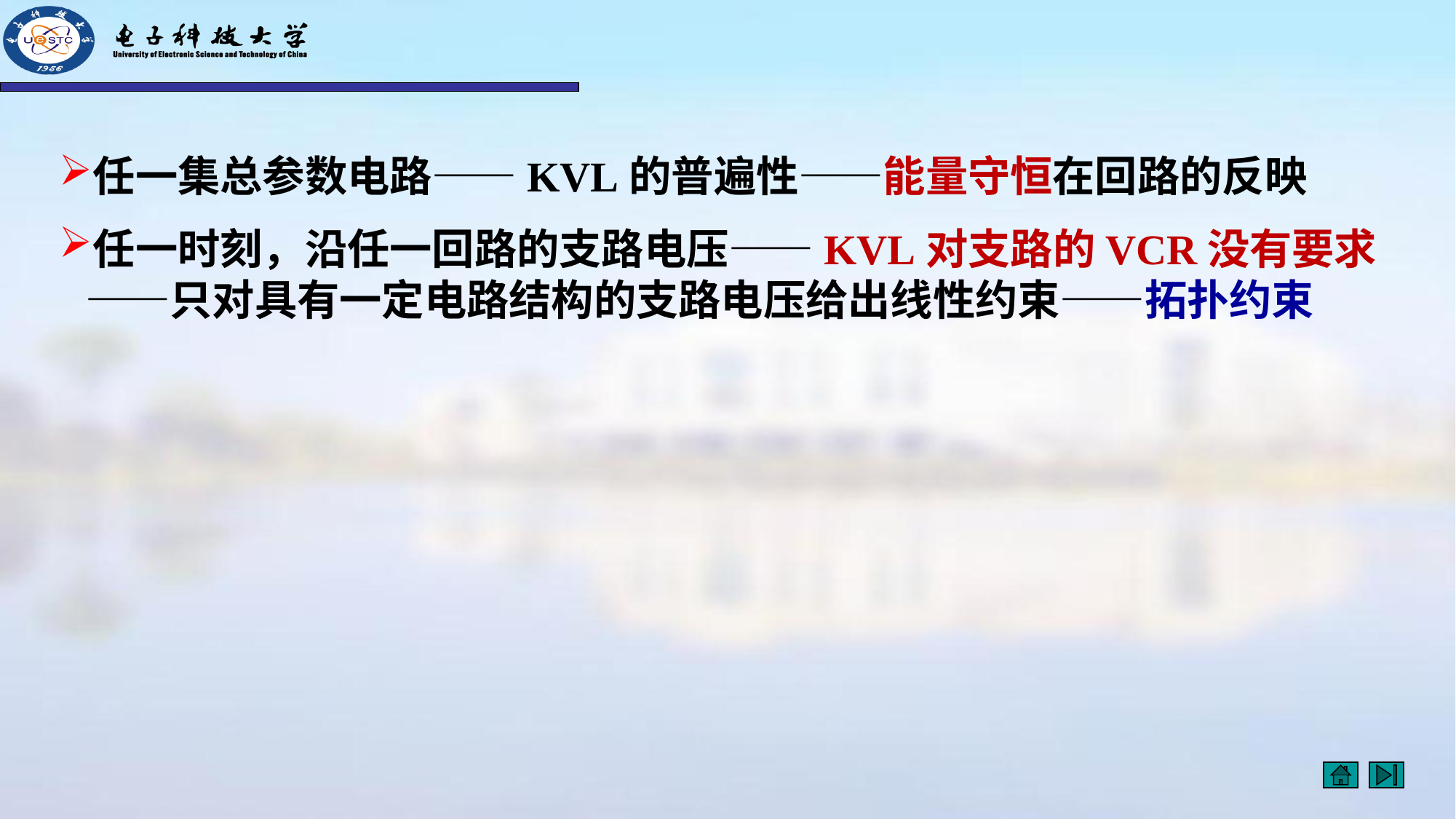

任一集总参数电路——KVL的普遍性——能量守恒在回路的反映
任一时刻，沿任一回路的支路电压——KVL对支路的VCR没有要求——只对具有一定电路结构的支路电压给出线性约束——拓扑约束